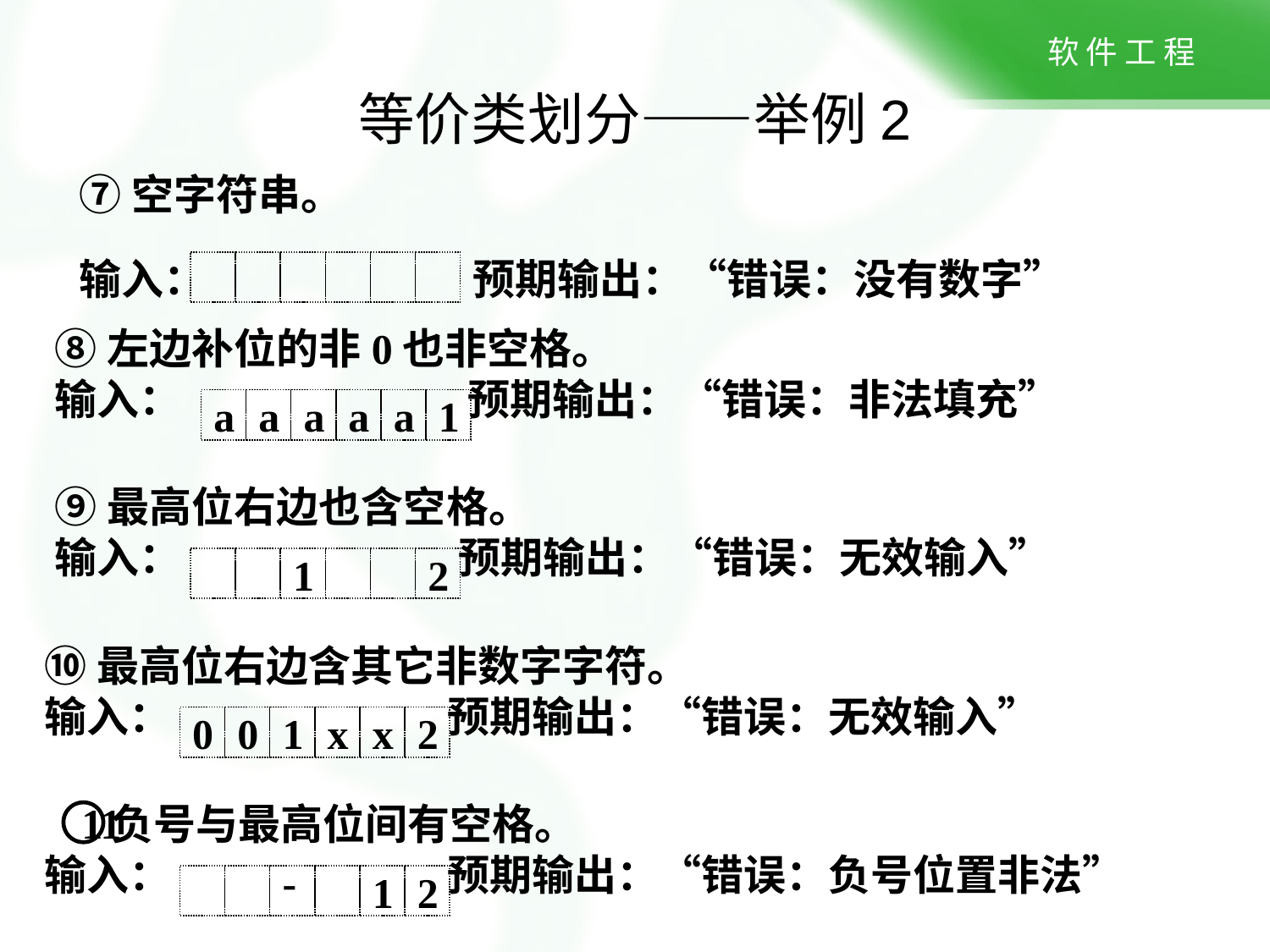

等价类划分——举例2
⑦空字符串。
输入：                            预期输出：“错误：没有数字”

⑧左边补位的非0也非空格。
输入：                              预期输出：“错误：非法填充”
a
a
a
a
a
1
⑨最高位右边也含空格。
输入：                             预期输出：“错误：无效输入”

1

2
⑩最高位右边含其它非数字字符。
输入：                             预期输出：“错误：无效输入”
0
0
1
x
x
2
      负号与最高位间有空格。
输入：                             预期输出：“错误：负号位置非法”
11

-

1
2